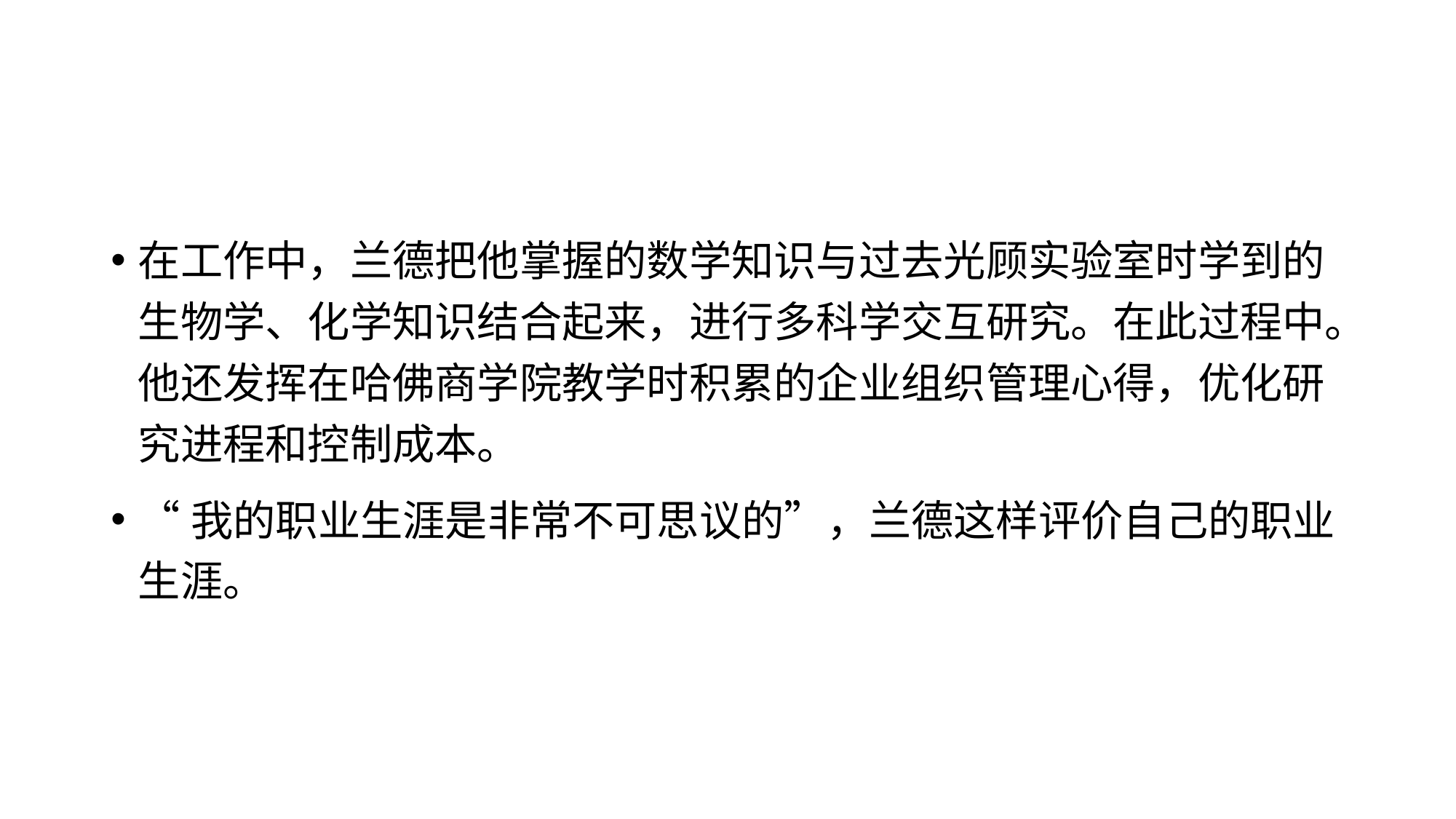

在工作中，兰德把他掌握的数学知识与过去光顾实验室时学到的生物学、化学知识结合起来，进行多科学交互研究。在此过程中。他还发挥在哈佛商学院教学时积累的企业组织管理心得，优化研究进程和控制成本。
“我的职业生涯是非常不可思议的”，兰德这样评价自己的职业生涯。